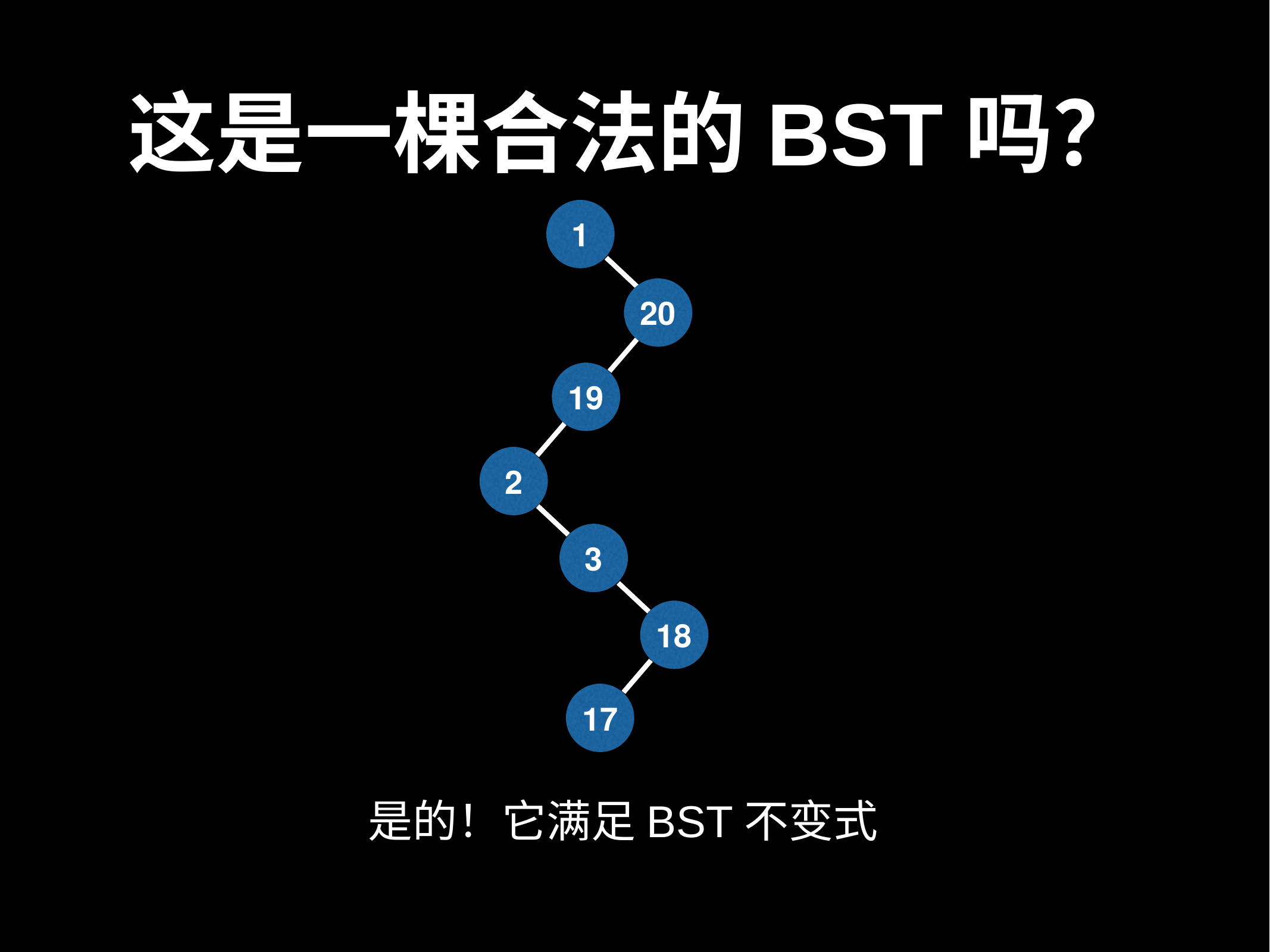

# 这是一棵合法的BST吗？
1

20

19

2

3

18

17
是的！它满足BST不变式